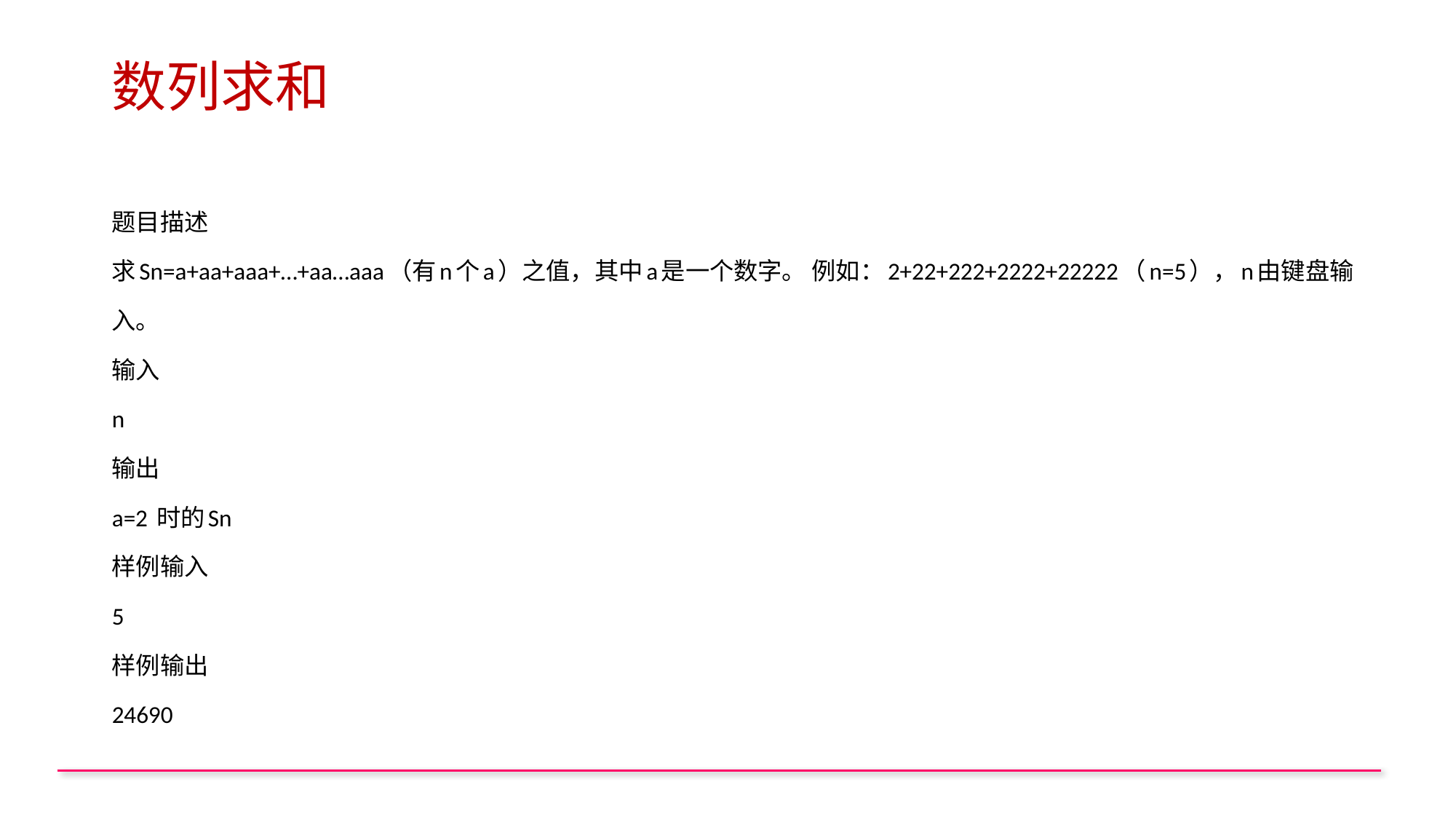

# 数列求和
题目描述
求Sn=a+aa+aaa+…+aa…aaa（有n个a）之值，其中a是一个数字。 例如：2+22+222+2222+22222（n=5），n由键盘输入。
输入
n
输出
a=2 时的Sn
样例输入
5
样例输出
24690